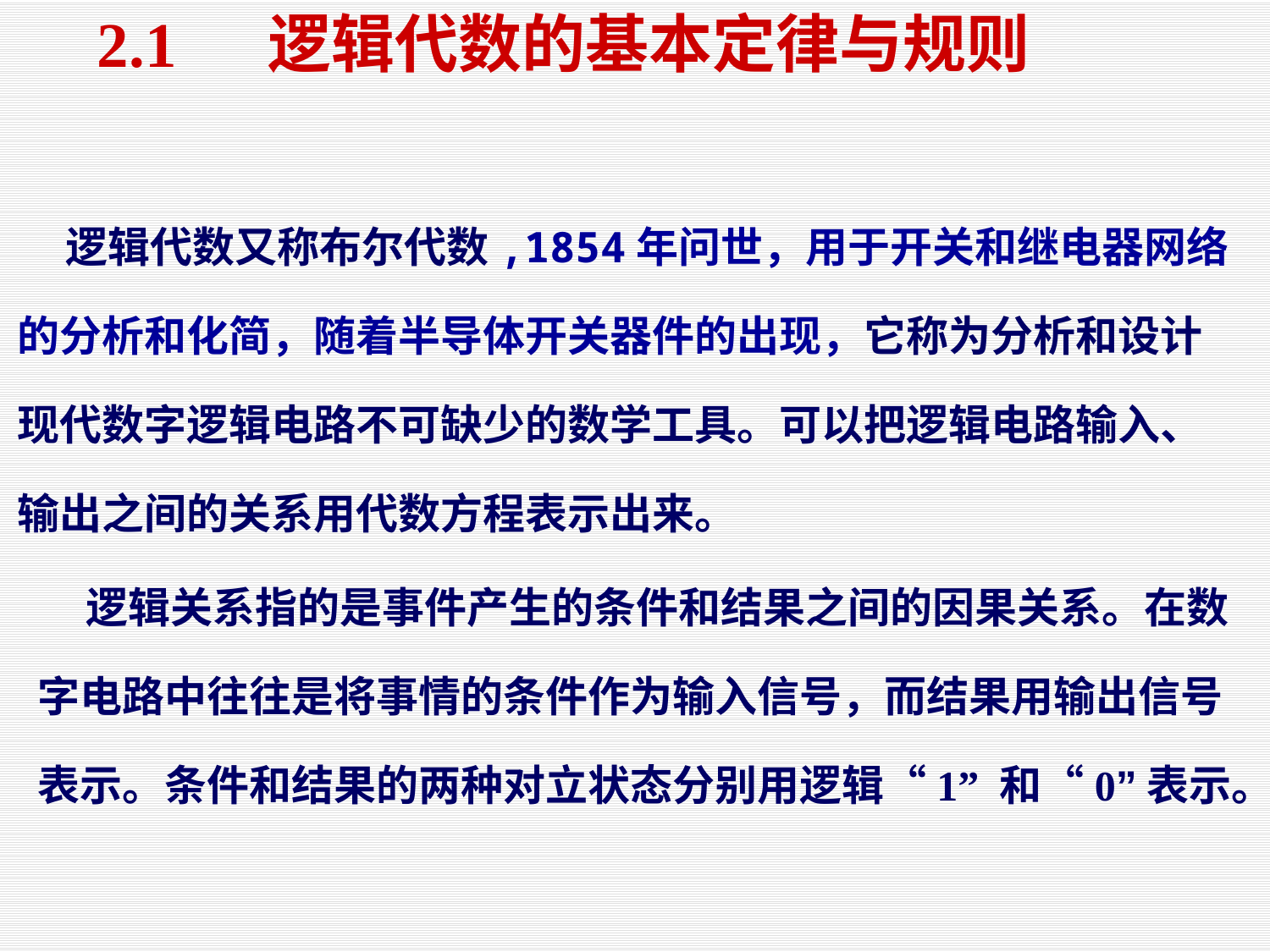

2.1  逻辑代数的基本定律与规则
    逻辑代数又称布尔代数,1854年问世，用于开关和继电器网络的分析和化简，随着半导体开关器件的出现，它称为分析和设计现代数字逻辑电路不可缺少的数学工具。可以把逻辑电路输入、输出之间的关系用代数方程表示出来。
    逻辑关系指的是事件产生的条件和结果之间的因果关系。在数字电路中往往是将事情的条件作为输入信号，而结果用输出信号表示。条件和结果的两种对立状态分别用逻辑“1” 和“0”表示。